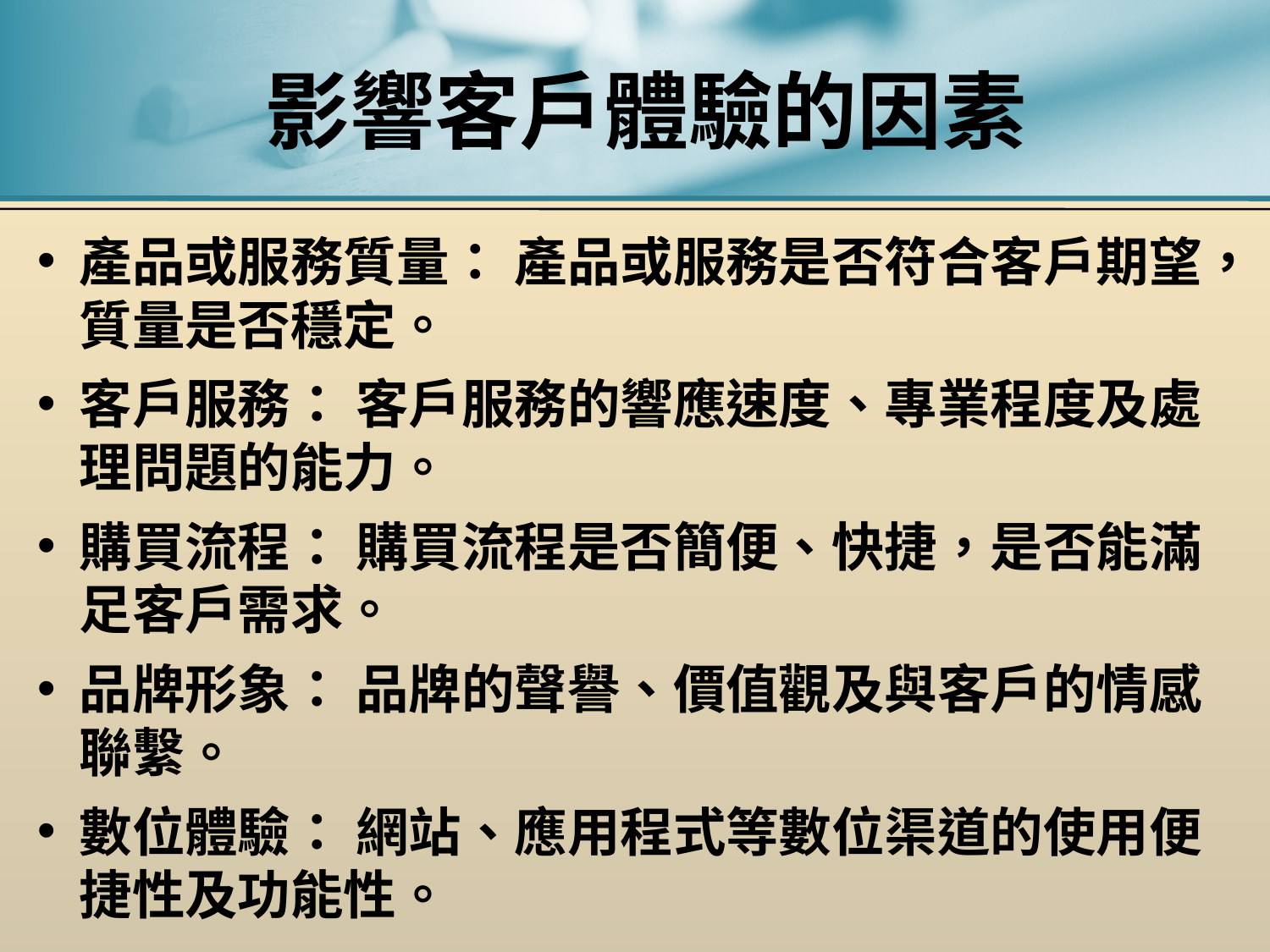

# 影響客戶體驗的因素
產品或服務質量： 產品或服務是否符合客戶期望，質量是否穩定。
客戶服務： 客戶服務的響應速度、專業程度及處理問題的能力。
購買流程： 購買流程是否簡便、快捷，是否能滿足客戶需求。
品牌形象： 品牌的聲譽、價值觀及與客戶的情感聯繫。
數位體驗： 網站、應用程式等數位渠道的使用便捷性及功能性。